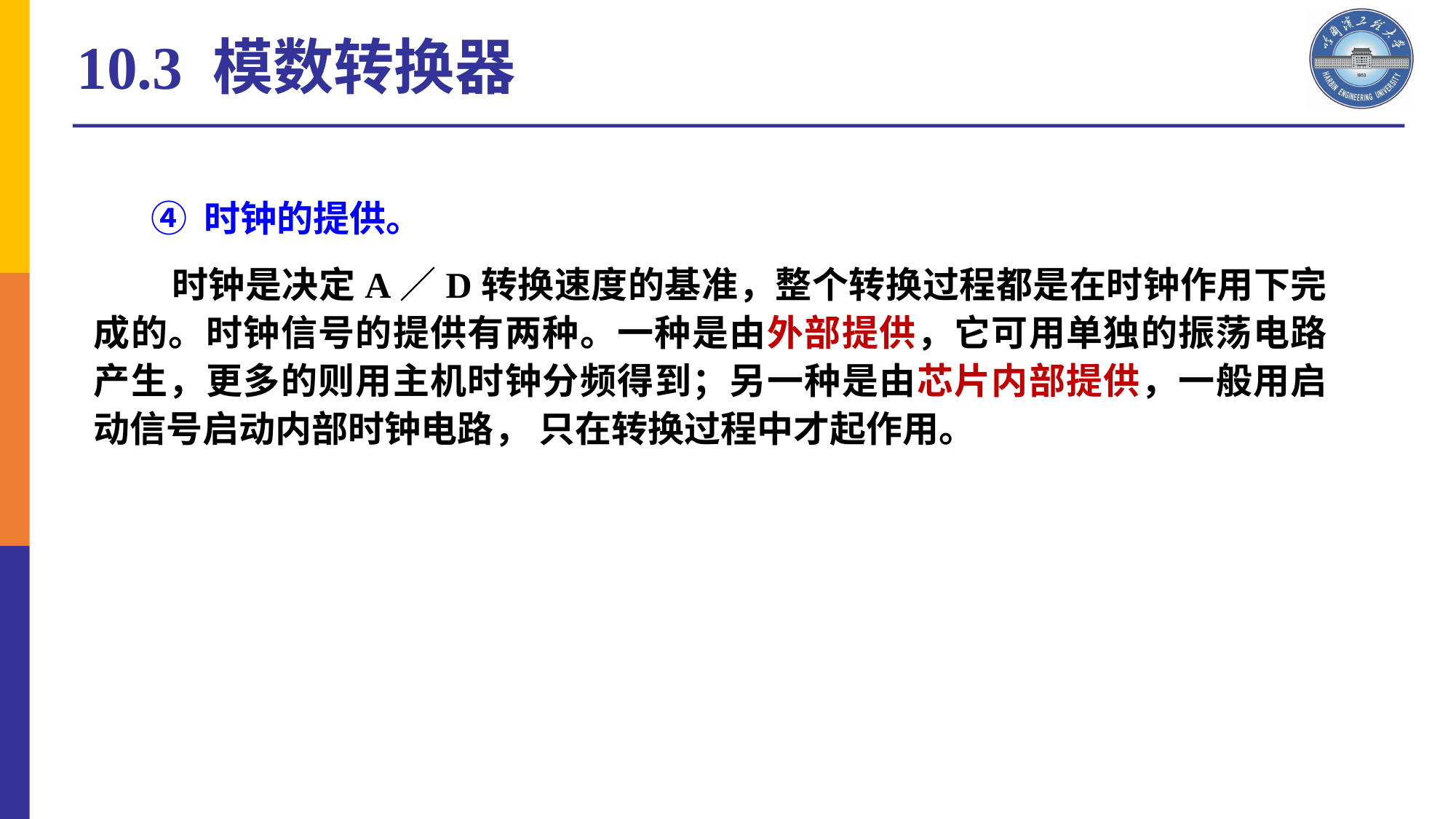

10.3 模数转换器
       ④ 时钟的提供。
        时钟是决定A／D转换速度的基准，整个转换过程都是在时钟作用下完成的。时钟信号的提供有两种。一种是由外部提供，它可用单独的振荡电路产生，更多的则用主机时钟分频得到；另一种是由芯片内部提供，一般用启动信号启动内部时钟电路， 只在转换过程中才起作用。